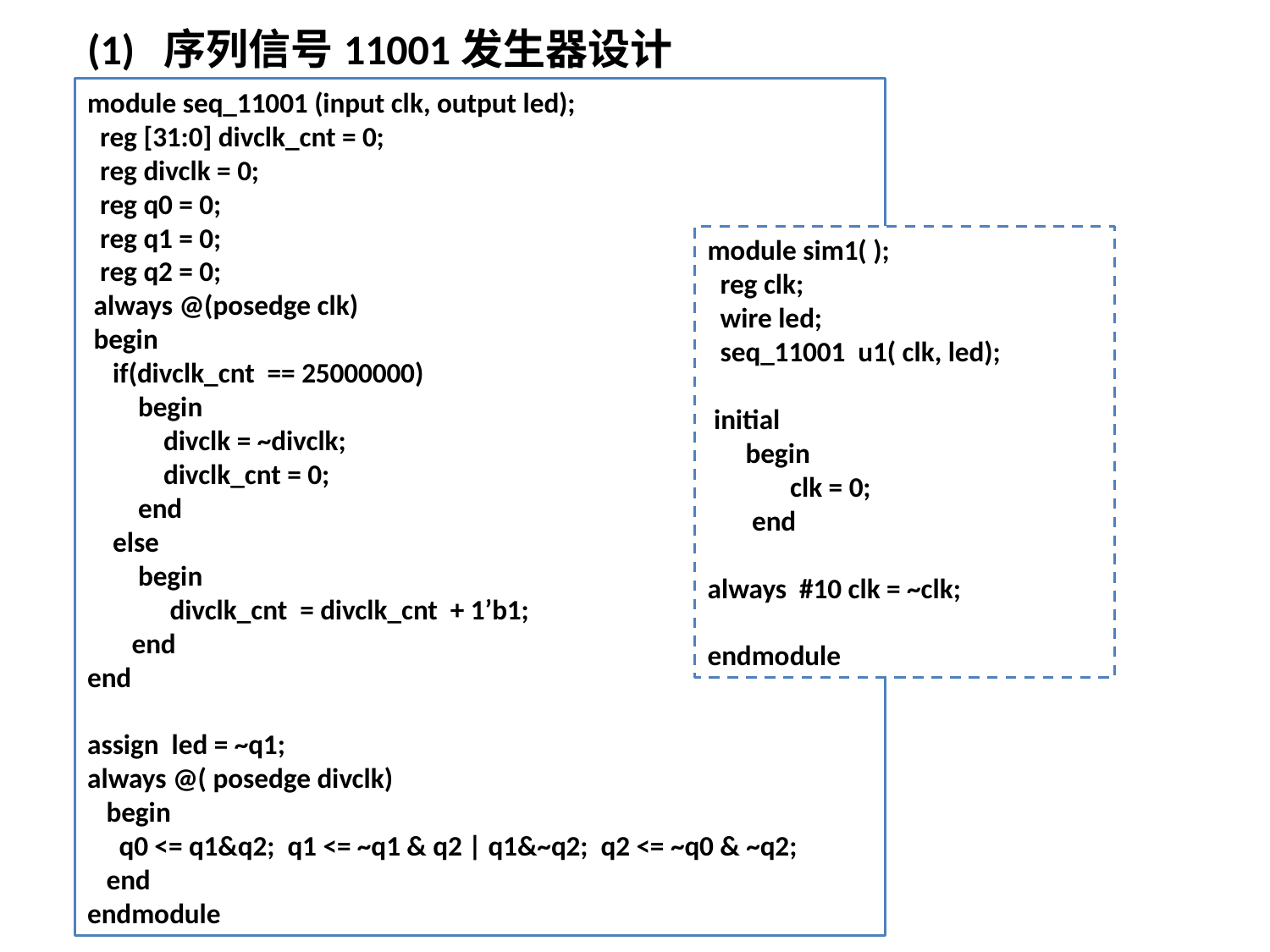

(1)  序列信号11001发生器设计
module seq_11001 (input clk, output led);
  reg [31:0] divclk_cnt = 0;
  reg divclk = 0;
  reg q0 = 0;
  reg q1 = 0;
  reg q2 = 0;
 always @(posedge clk)
 begin
    if(divclk_cnt  == 25000000)
        begin
            divclk = ~divclk;
            divclk_cnt = 0;
        end
    else
        begin
             divclk_cnt  = divclk_cnt  + 1’b1;
       end
end

assign  led = ~q1;
always @( posedge divclk)
   begin
     q0 <= q1&q2;  q1 <= ~q1 & q2 | q1&~q2;  q2 <= ~q0 & ~q2;
   end
endmodule
module sim1( );
  reg clk;
  wire led;
  seq_11001  u1( clk, led);

 initial
      begin
             clk = 0;
       end

always  #10 clk = ~clk;

endmodule